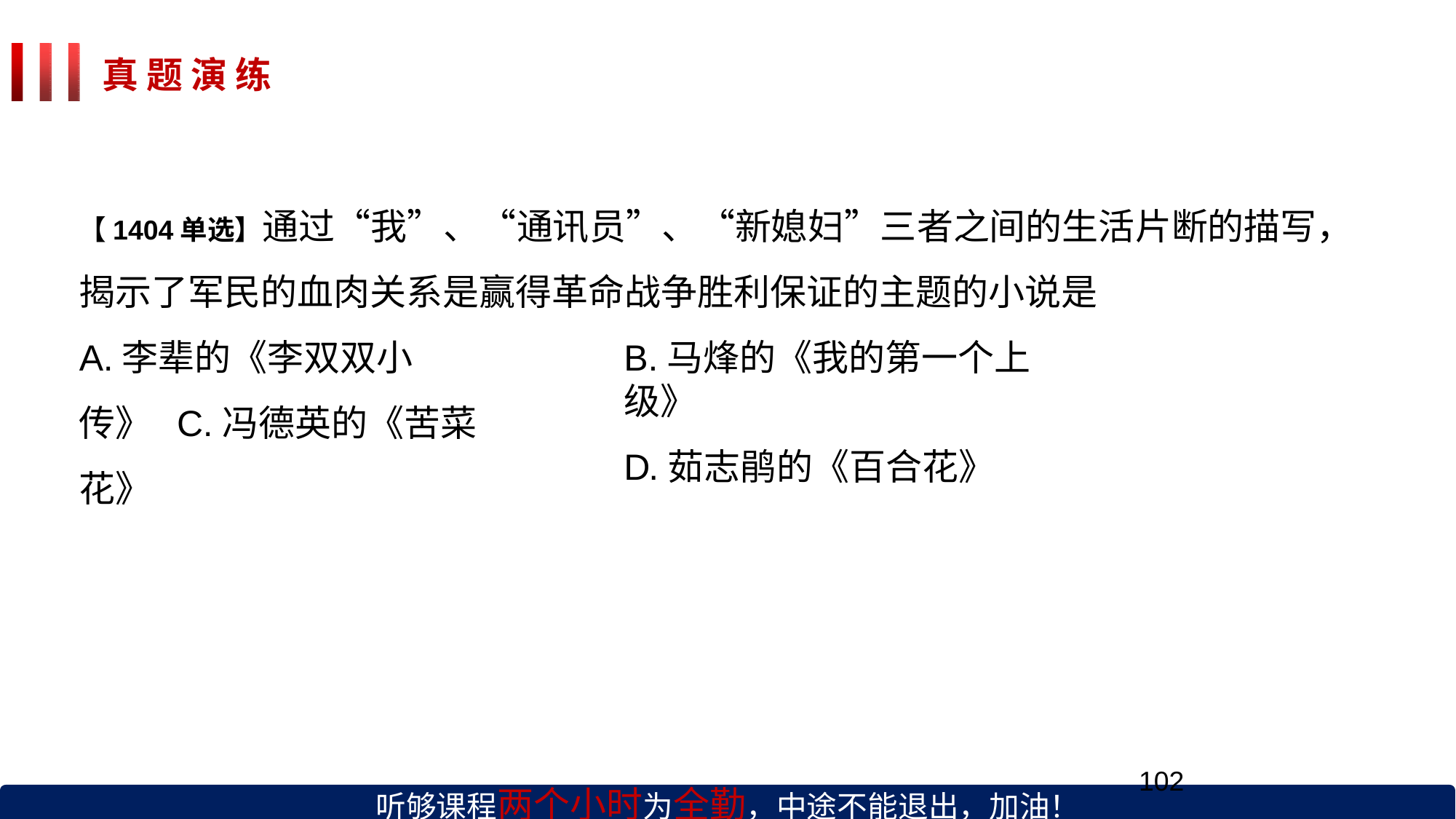

# 真 题 演 练
【1404单选】通过“我”、“通讯员”、“新媳妇”三者之间的生活片断的描写，
揭示了军民的血肉关系是赢得革命战争胜利保证的主题的小说是
A.李辈的《李双双小传》  C.冯德英的《苦菜花》
B.马烽的《我的第一个上级》
D.茹志鹃的《百合花》
102

听够课程两个小时为全勤，中途不能退出，加油！